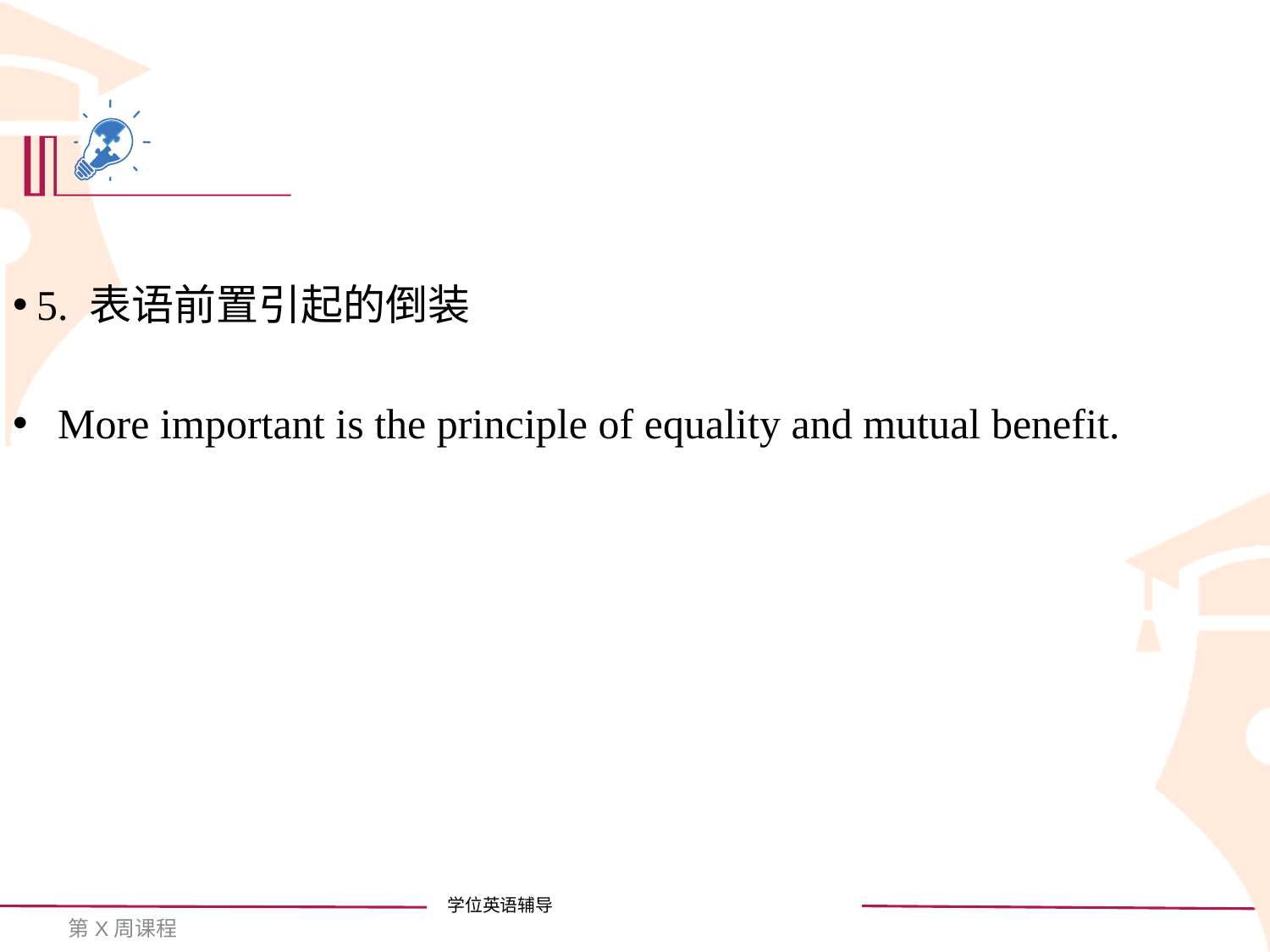

5. 表语前置引起的倒装

  More important is the principle of equality and mutual benefit.